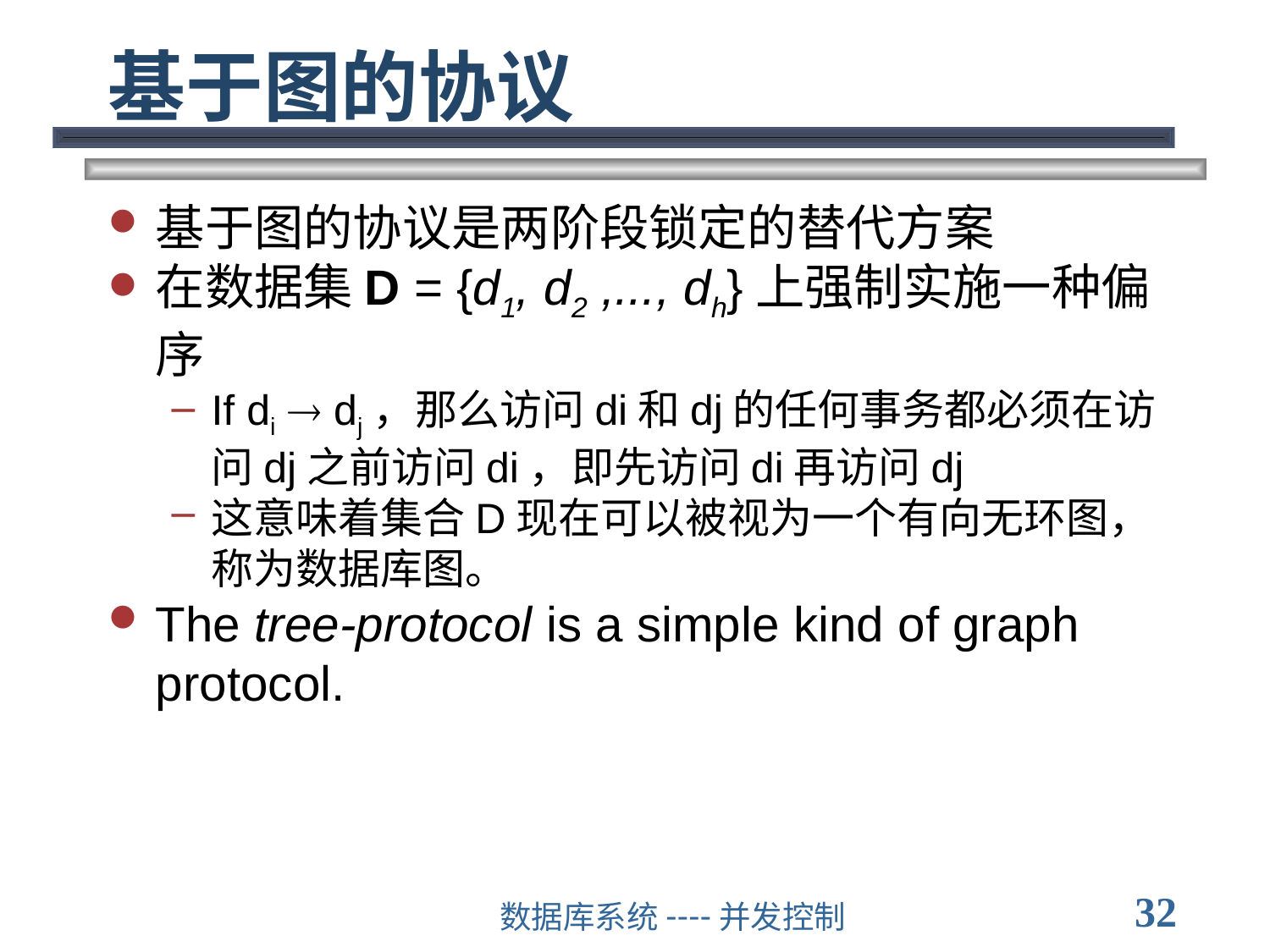

# 基于图的协议
基于图的协议是两阶段锁定的替代方案
在数据集D = {d1, d2 ,..., dh}上强制实施一种偏序
If di → dj，那么访问di和dj的任何事务都必须在访问dj之前访问di，即先访问di再访问dj
这意味着集合D现在可以被视为一个有向无环图，称为数据库图。
The tree-protocol is a simple kind of graph protocol.

32
数据库系统----并发控制